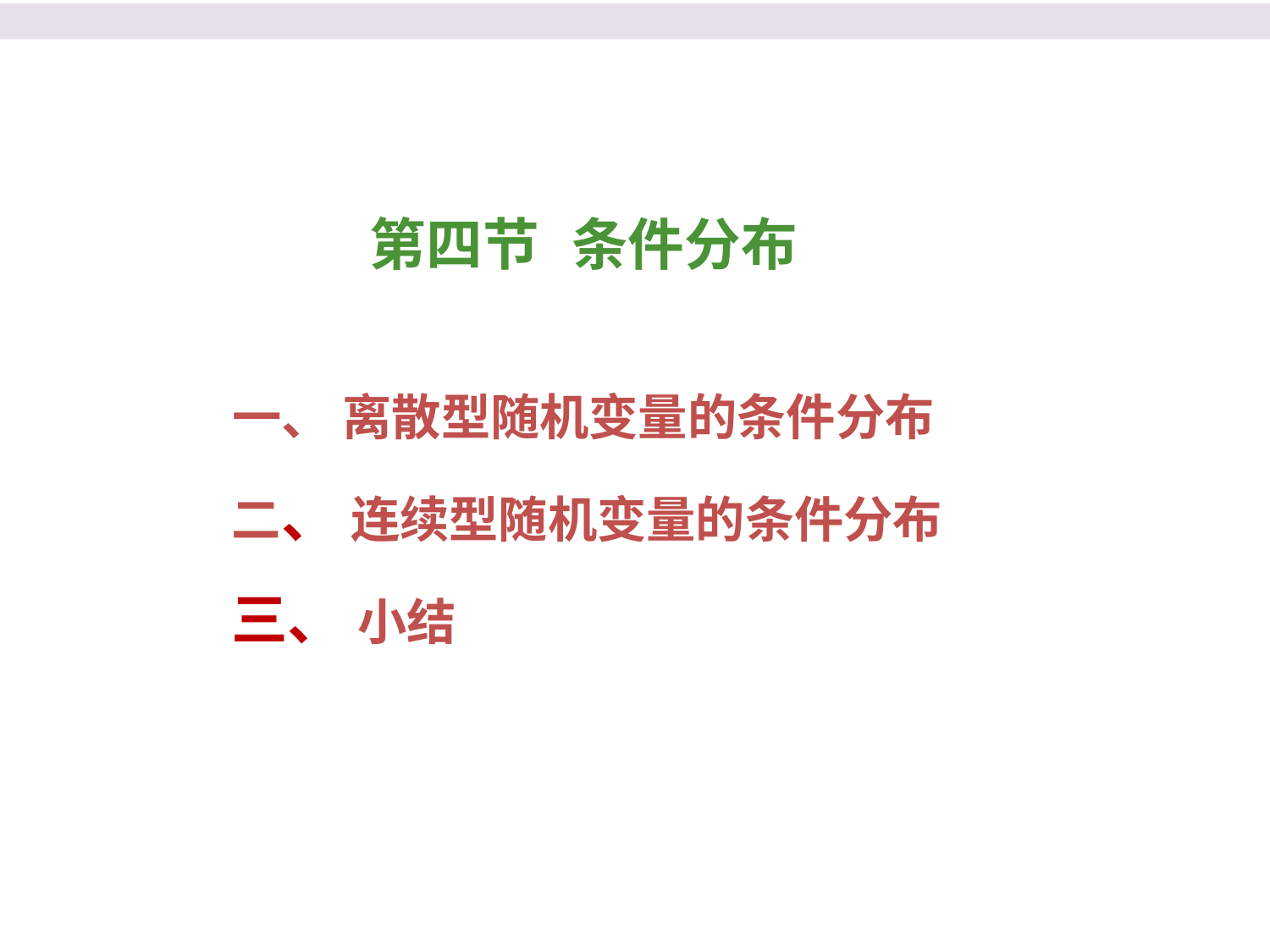

第四节  条件分布
一、 离散型随机变量的条件分布
二、 连续型随机变量的条件分布
三、 小结